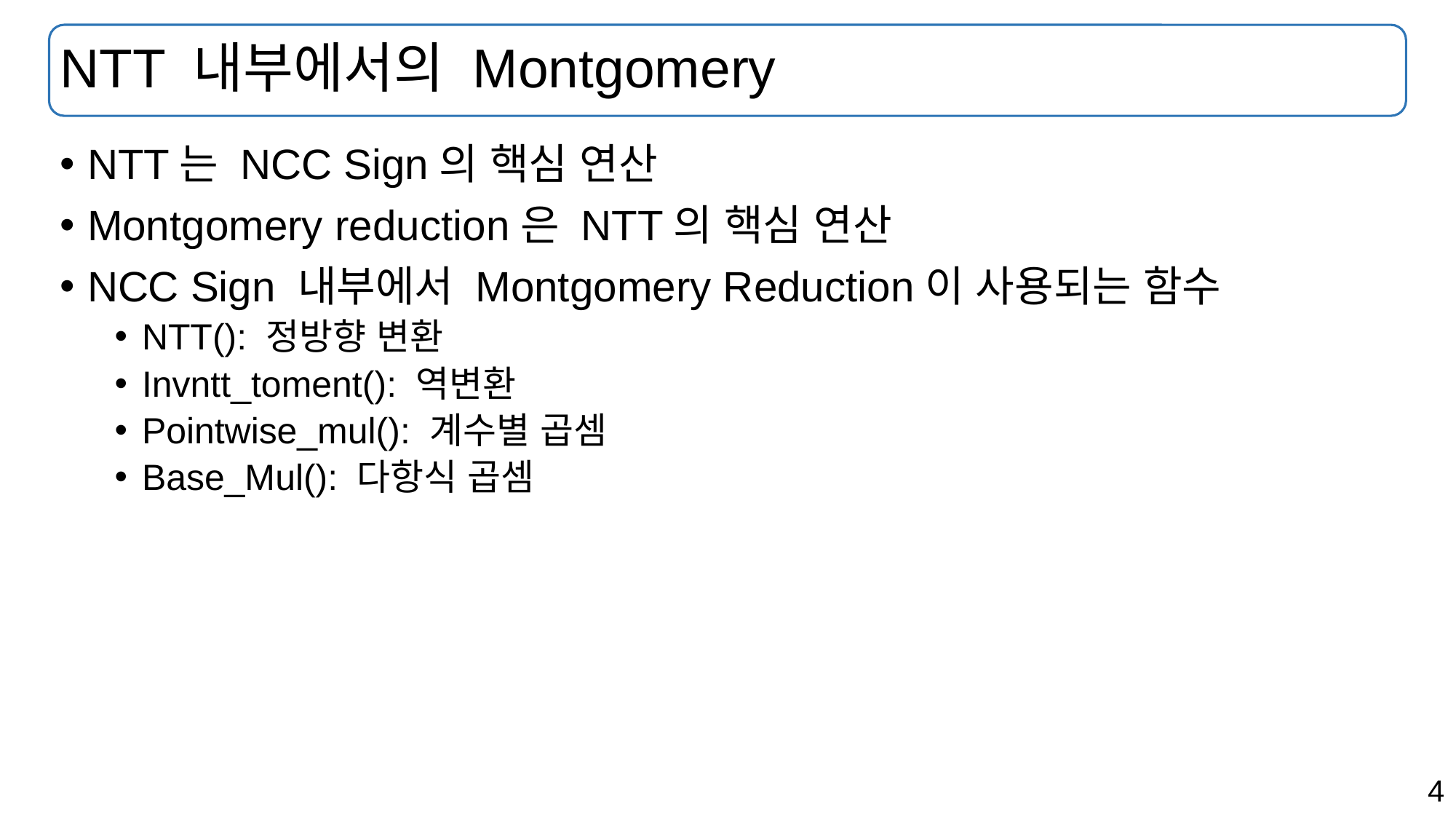

# NTT 내부에서의 Montgomery
NTT는 NCC Sign의 핵심 연산
Montgomery reduction은 NTT의 핵심 연산
NCC Sign 내부에서 Montgomery Reduction이 사용되는 함수
NTT(): 정방향 변환
Invntt_toment(): 역변환
Pointwise_mul(): 계수별 곱셈
Base_Mul(): 다항식 곱셈